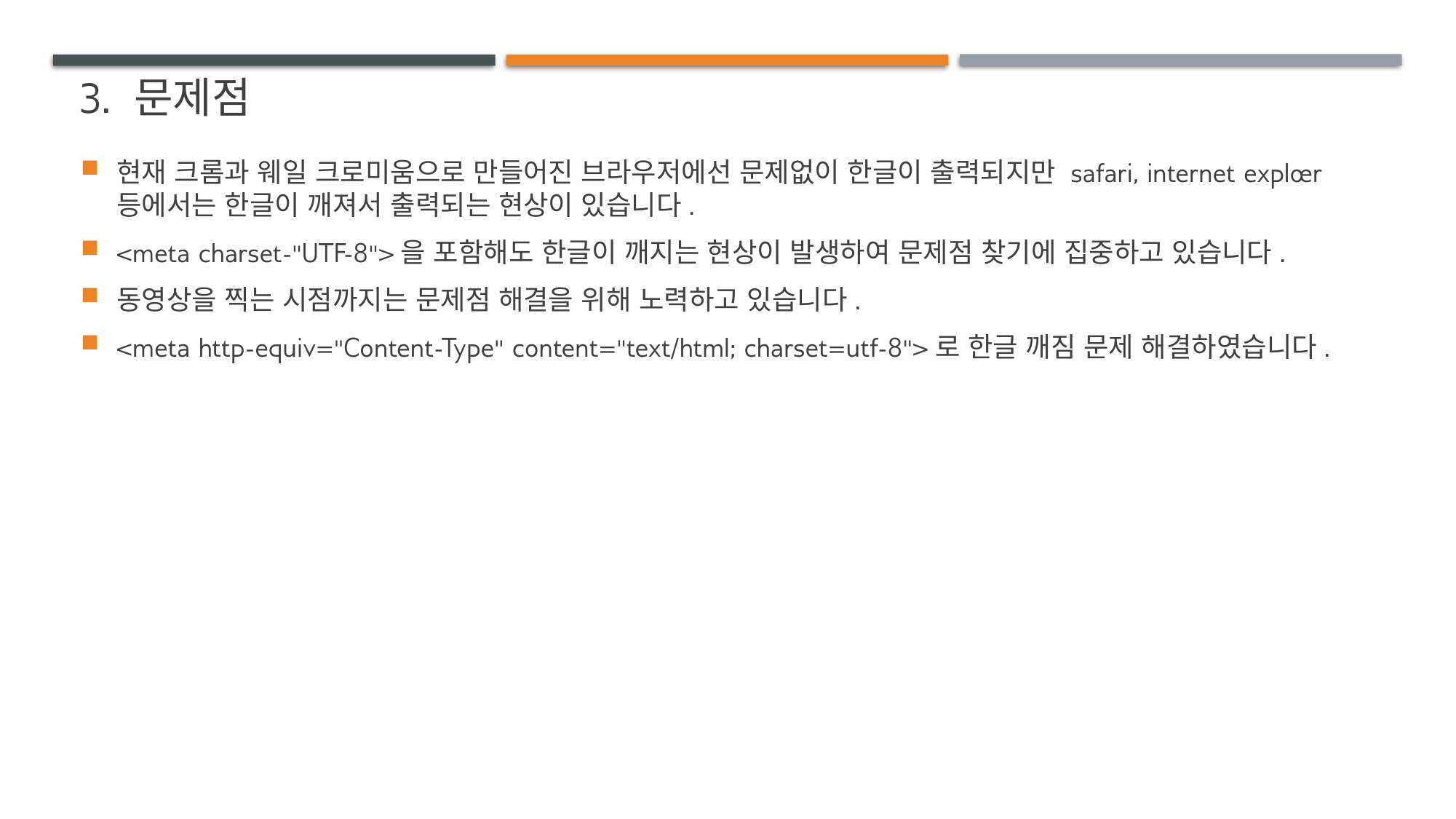

# 3. 문제점
현재 크롬과 웨일 크로미움으로 만들어진 브라우저에선 문제없이 한글이 출력되지만 safari, internet exploer등에서는 한글이 깨져서 출력되는 현상이 있습니다.
<meta charset-"UTF-8">을 포함해도 한글이 깨지는 현상이 발생하여 문제점 찾기에 집중하고 있습니다.
동영상을 찍는 시점까지는 문제점 해결을 위해 노력하고 있습니다.
<meta http-equiv="Content-Type" content="text/html; charset=utf-8">로 한글 깨짐 문제 해결하였습니다.